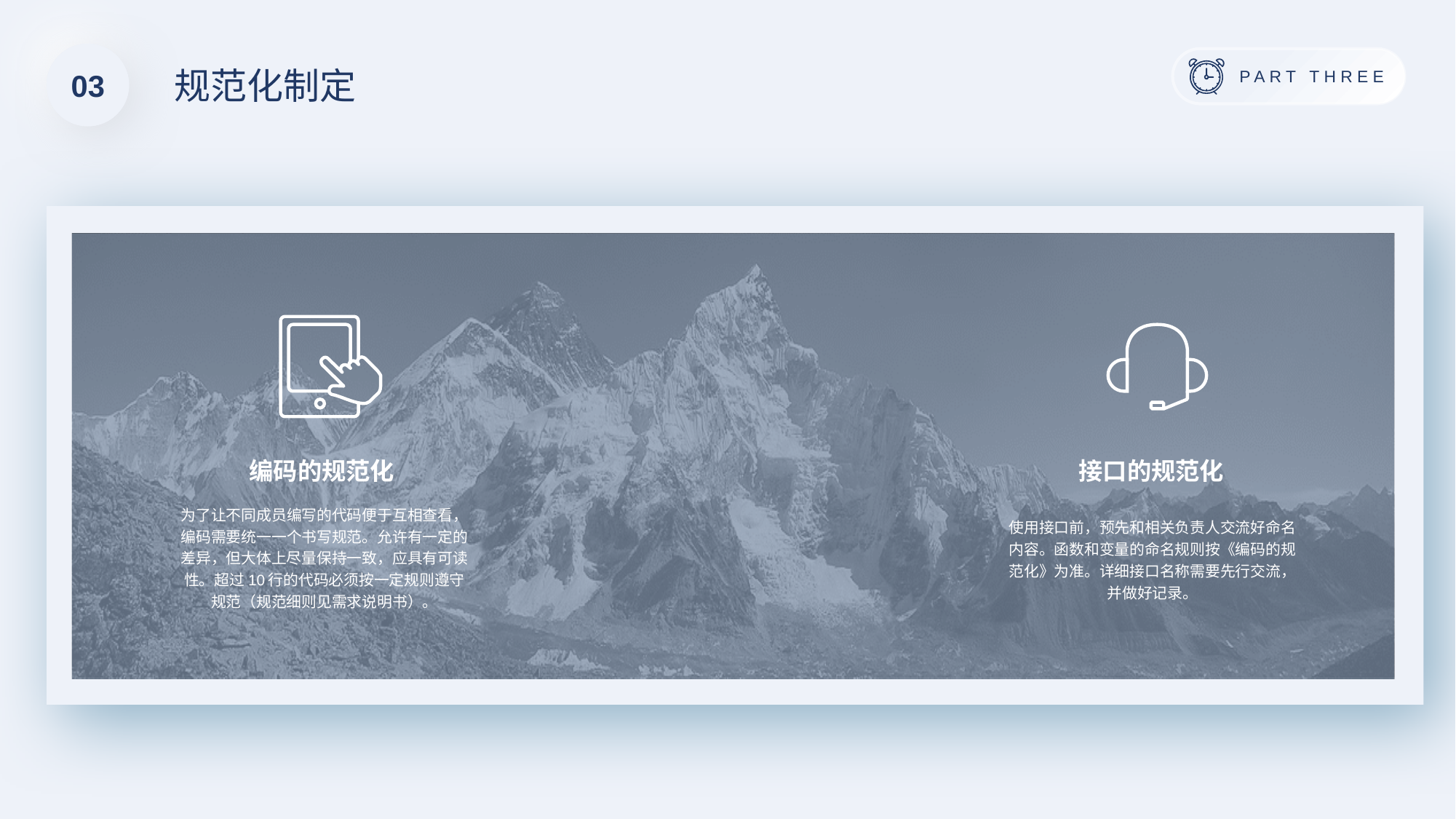

03
规范化制定

编码的规范化
接口的规范化
为了让不同成员编写的代码便于互相查看，编码需要统一一个书写规范。允许有一定的差异，但大体上尽量保持一致，应具有可读性。超过10行的代码必须按一定规则遵守规范（规范细则见需求说明书）。
使用接口前，预先和相关负责人交流好命名内容。函数和变量的命名规则按《编码的规范化》为准。详细接口名称需要先行交流，并做好记录。